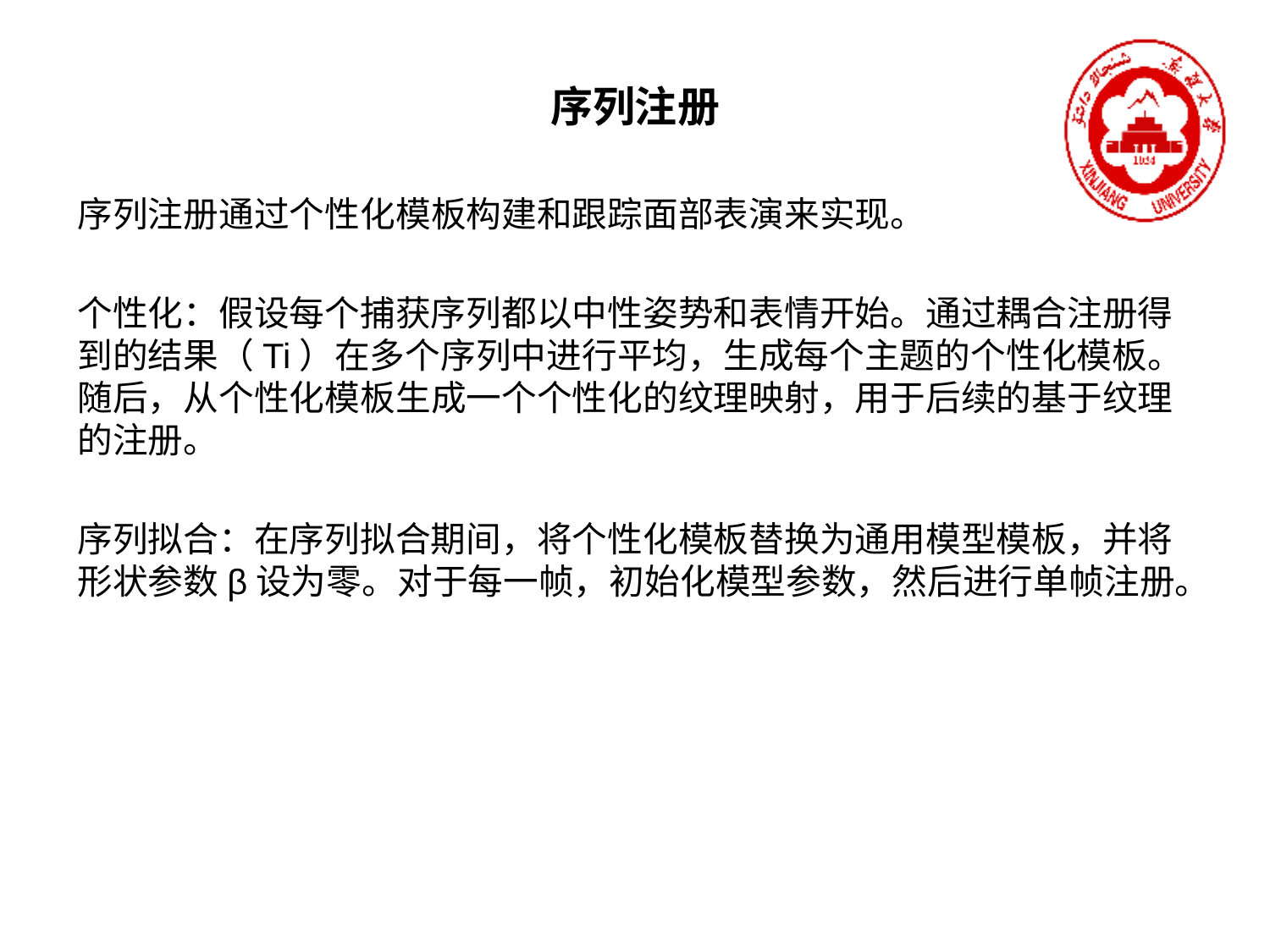

# 序列注册
序列注册通过个性化模板构建和跟踪面部表演来实现。

个性化：假设每个捕获序列都以中性姿势和表情开始。通过耦合注册得到的结果（Ti）在多个序列中进行平均，生成每个主题的个性化模板。随后，从个性化模板生成一个个性化的纹理映射，用于后续的基于纹理的注册。

序列拟合：在序列拟合期间，将个性化模板替换为通用模型模板，并将形状参数β设为零。对于每一帧，初始化模型参数，然后进行单帧注册。